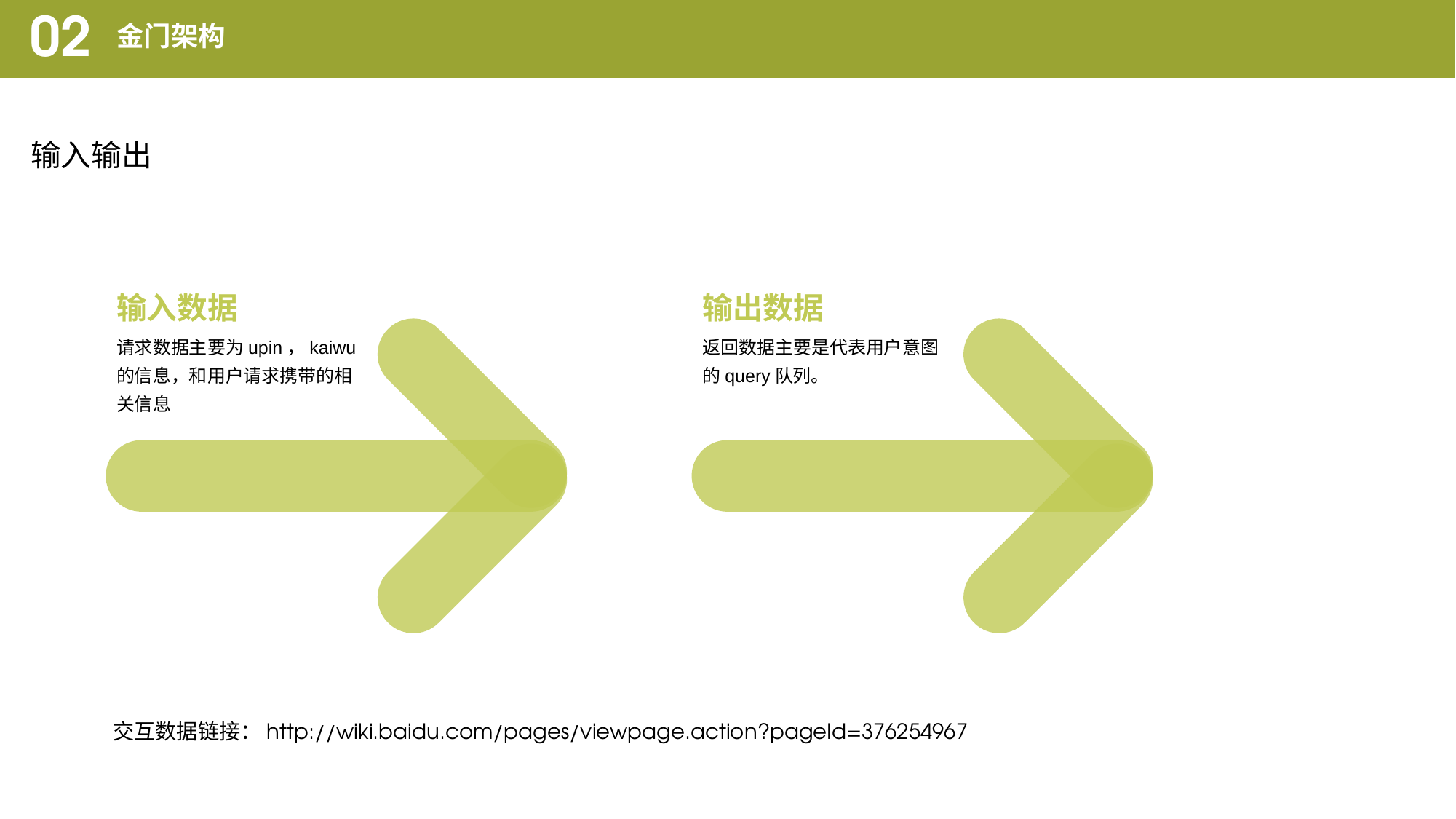

02
金门架构
输入输出
输入数据
请求数据主要为upin，kaiwu
的信息，和用户请求携带的相关信息
输出数据
返回数据主要是代表用户意图的query队列。

交互数据链接：http://wiki.baidu.com/pages/viewpage.action?pageId=376254967